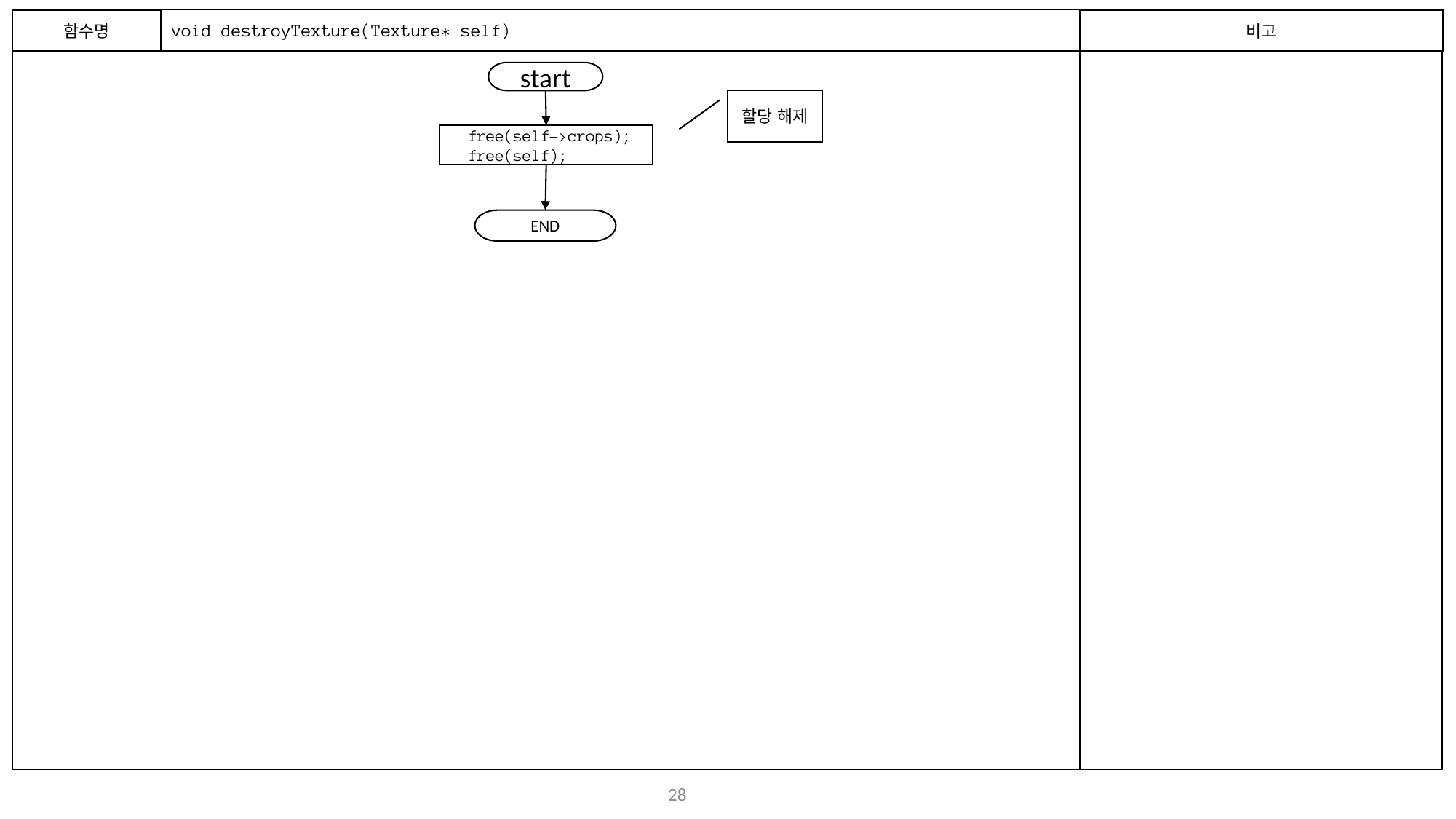

함수명
# void destroyTexture(Texture* self)
비고

start
할당 해제
  free(self->crops);
  free(self);
END
28